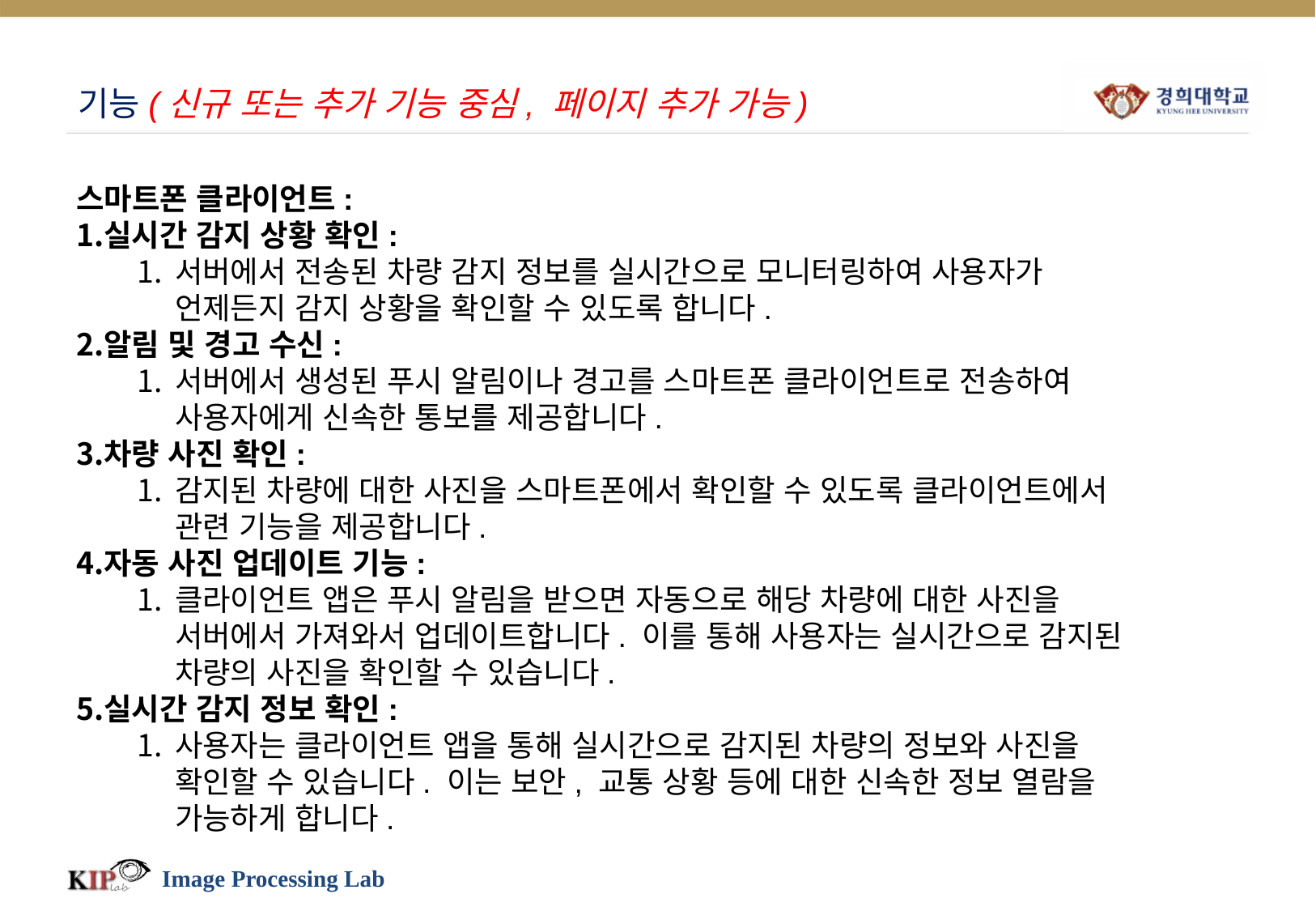

# 기능(신규 또는 추가 기능 중심, 페이지 추가 가능)
스마트폰 클라이언트:
실시간 감지 상황 확인:
서버에서 전송된 차량 감지 정보를 실시간으로 모니터링하여 사용자가 언제든지 감지 상황을 확인할 수 있도록 합니다.
알림 및 경고 수신:
서버에서 생성된 푸시 알림이나 경고를 스마트폰 클라이언트로 전송하여 사용자에게 신속한 통보를 제공합니다.
차량 사진 확인:
감지된 차량에 대한 사진을 스마트폰에서 확인할 수 있도록 클라이언트에서 관련 기능을 제공합니다.
자동 사진 업데이트 기능:
클라이언트 앱은 푸시 알림을 받으면 자동으로 해당 차량에 대한 사진을 서버에서 가져와서 업데이트합니다. 이를 통해 사용자는 실시간으로 감지된 차량의 사진을 확인할 수 있습니다.
실시간 감지 정보 확인:
사용자는 클라이언트 앱을 통해 실시간으로 감지된 차량의 정보와 사진을 확인할 수 있습니다. 이는 보안, 교통 상황 등에 대한 신속한 정보 열람을 가능하게 합니다.

Image Processing Lab